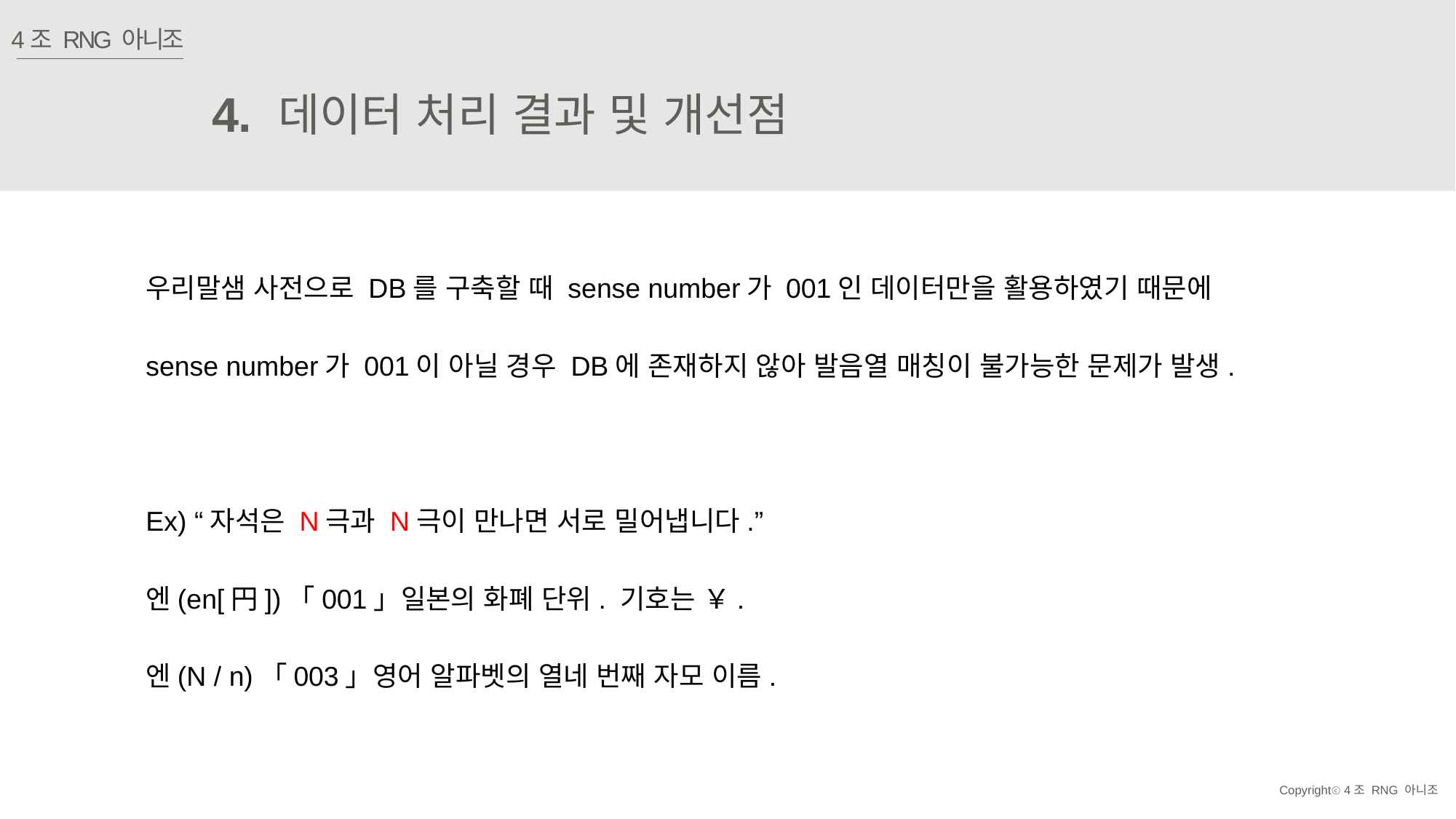

4조 RNG 아니조
4.
데이터 처리 결과 및 개선점
우리말샘 사전으로 DB를 구축할 때 sense number가 001인 데이터만을 활용하였기 때문에
sense number가 001이 아닐 경우 DB에 존재하지 않아 발음열 매칭이 불가능한 문제가 발생.

Ex) “자석은 N극과 N극이 만나면 서로 밀어냅니다.”
엔(en[円])「001」일본의 화폐 단위. 기호는 ￥.
엔(N / n)「003」영어 알파벳의 열네 번째 자모 이름.